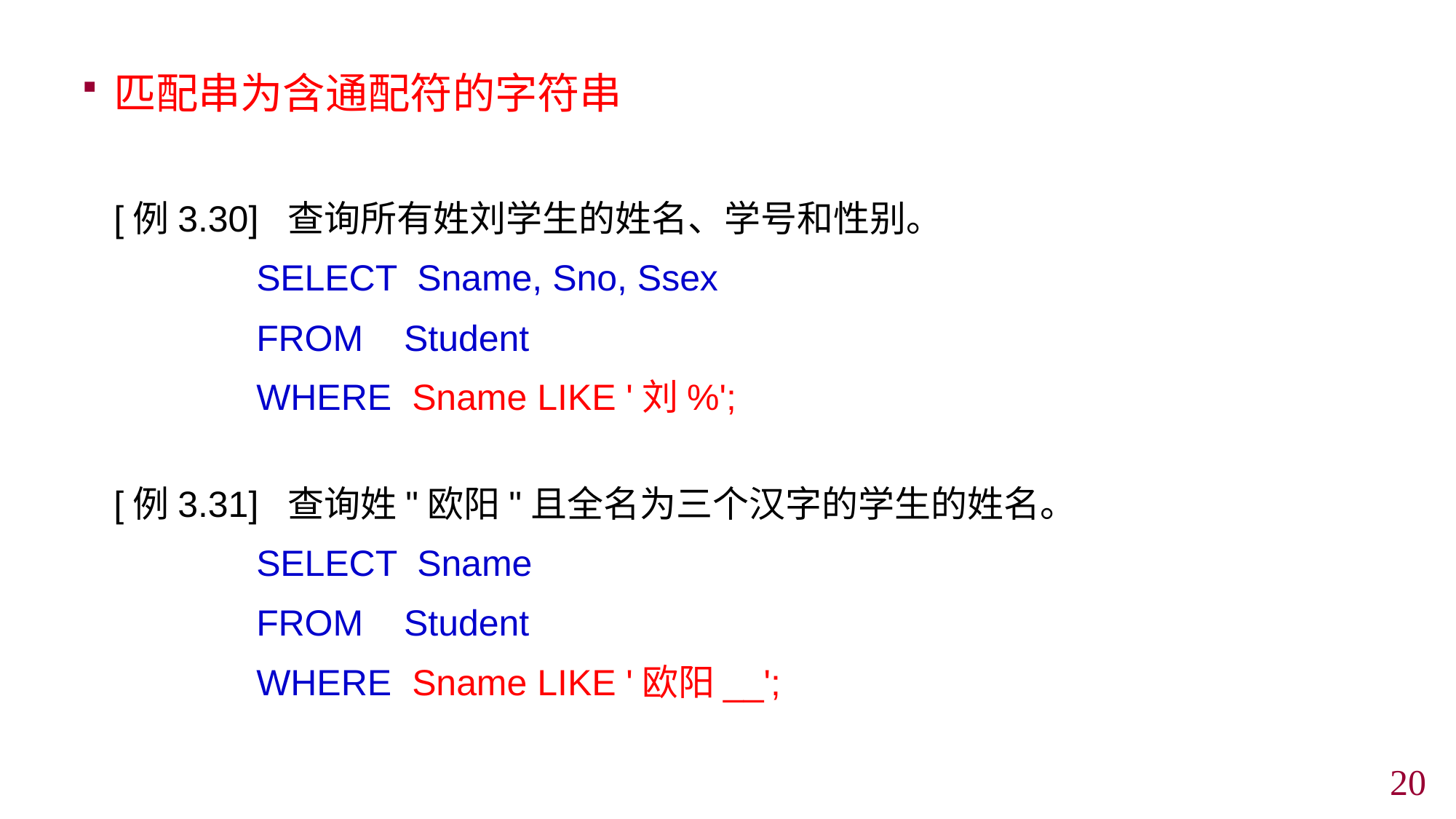

匹配串为含通配符的字符串

[例3.30]  查询所有姓刘学生的姓名、学号和性别。
              SELECT  Sname, Sno, Ssex
              FROM    Student
              WHERE  Sname LIKE '刘%';

[例3.31]  查询姓"欧阳"且全名为三个汉字的学生的姓名。
              SELECT  Sname
              FROM    Student
              WHERE  Sname LIKE '欧阳__';

20